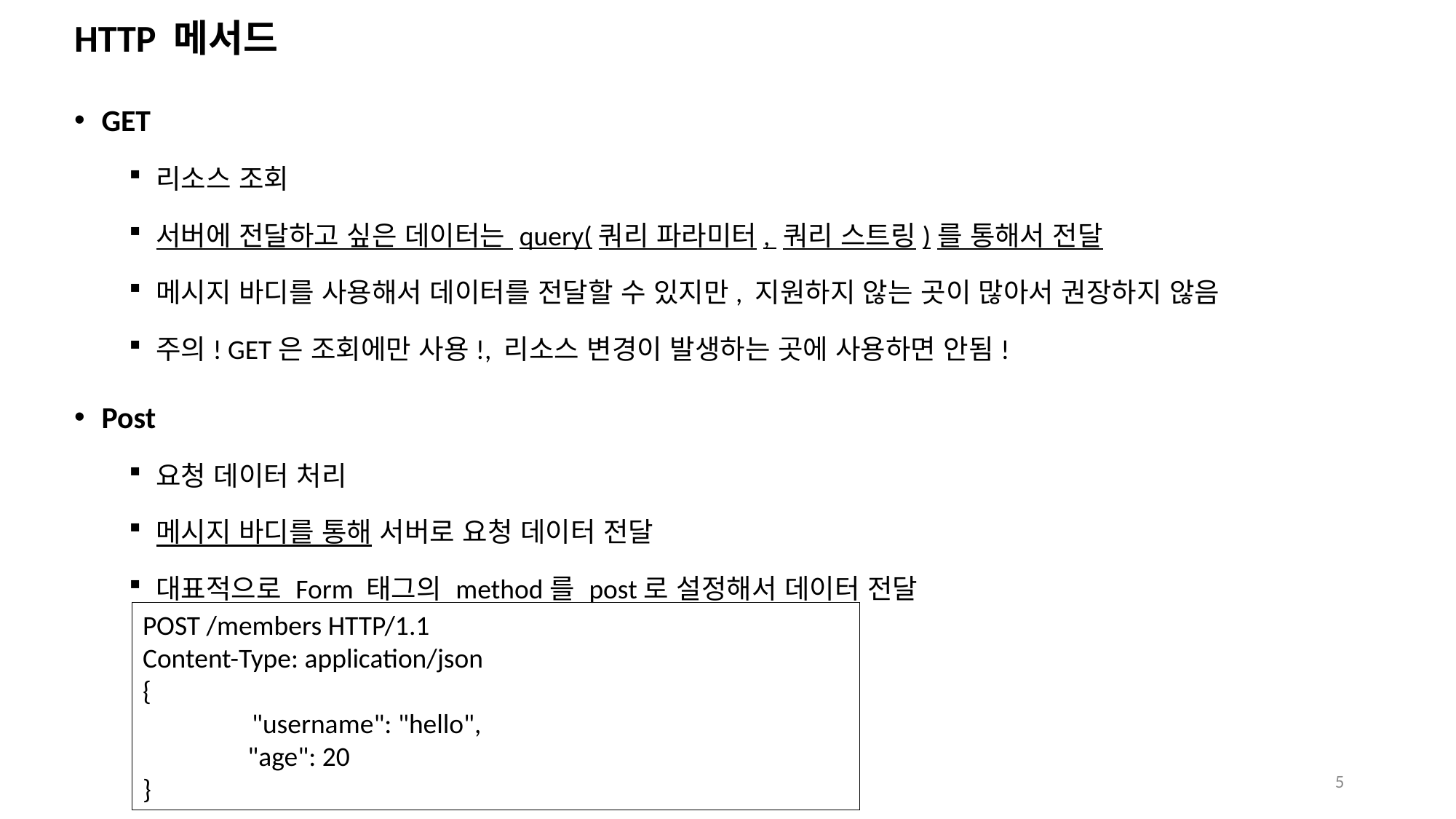

# HTTP 메서드
GET
리소스 조회
서버에 전달하고 싶은 데이터는 query(쿼리 파라미터, 쿼리 스트링)를 통해서 전달
메시지 바디를 사용해서 데이터를 전달할 수 있지만, 지원하지 않는 곳이 많아서 권장하지 않음
주의! GET은 조회에만 사용!, 리소스 변경이 발생하는 곳에 사용하면 안됨!
Post
요청 데이터 처리
메시지 바디를 통해 서버로 요청 데이터 전달
대표적으로 Form 태그의 method를 post로 설정해서 데이터 전달
POST /members HTTP/1.1
Content-Type: application/json
{
	"username": "hello",
                 "age": 20
}
5